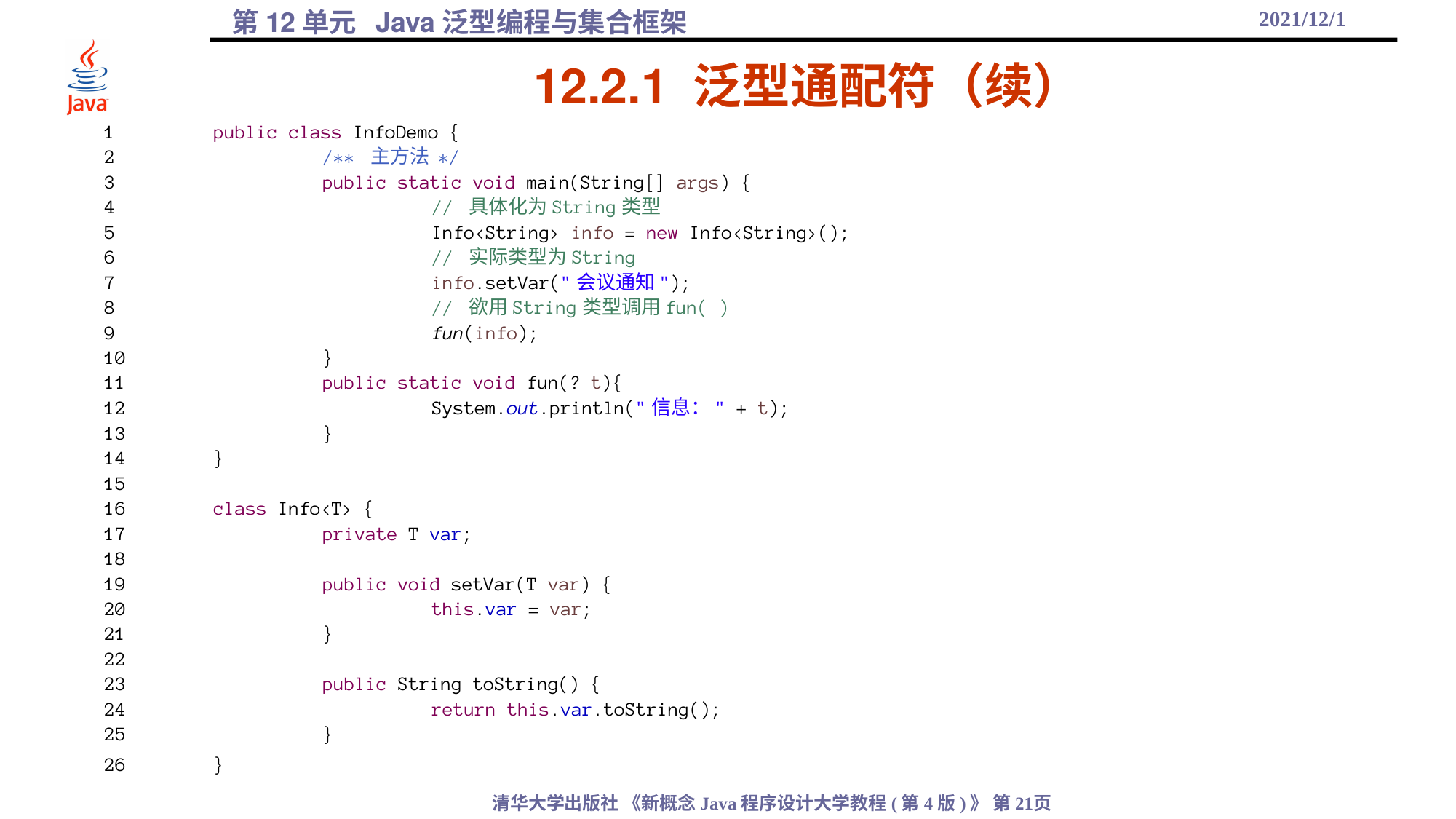

2021/12/1
# 12.2.1 泛型通配符（续）
1	public class InfoDemo {
2		/** 主方法 */
3		public static void main(String[] args) {
4			// 具体化为String类型
5			Info<String> info = new Info<String>();
6			// 实际类型为String
7			info.setVar("会议通知");
8			// 欲用String类型调用fun( )
9			fun(info);
10		}
11		public static void fun(? t){
12			System.out.println("信息：" + t);
13		}
14	}
15
16	class Info<T> {
17		private T var;
18
19		public void setVar(T var) {
20			this.var = var;
21		}
22
23		public String toString() {
24			return this.var.toString();
25		}
26	}